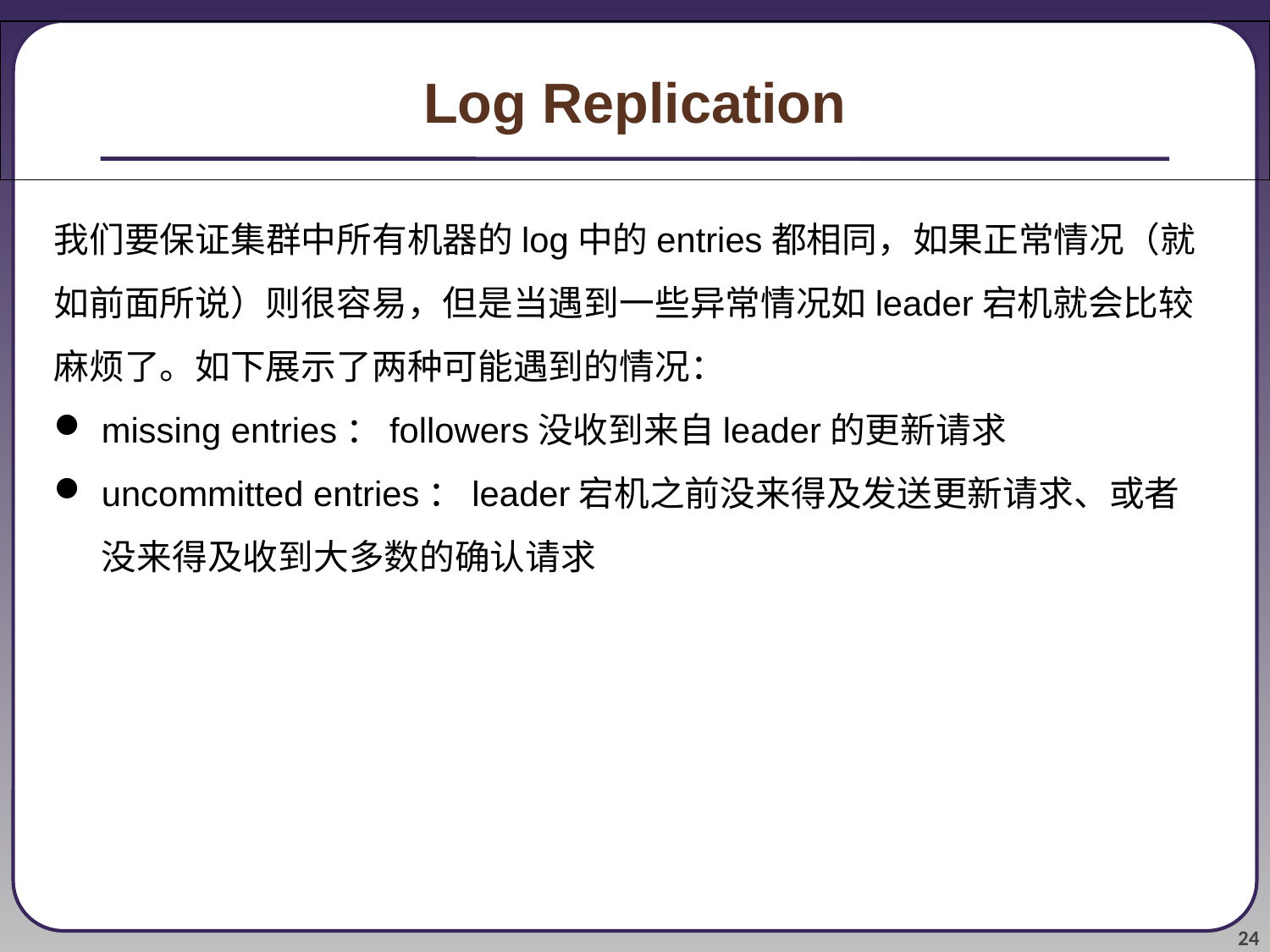

Log Replication
我们要保证集群中所有机器的log中的entries都相同，如果正常情况（就如前面所说）则很容易，但是当遇到一些异常情况如leader宕机就会比较麻烦了。如下展示了两种可能遇到的情况：
missing entries：followers没收到来自leader的更新请求
uncommitted entries：leader宕机之前没来得及发送更新请求、或者没来得及收到大多数的确认请求